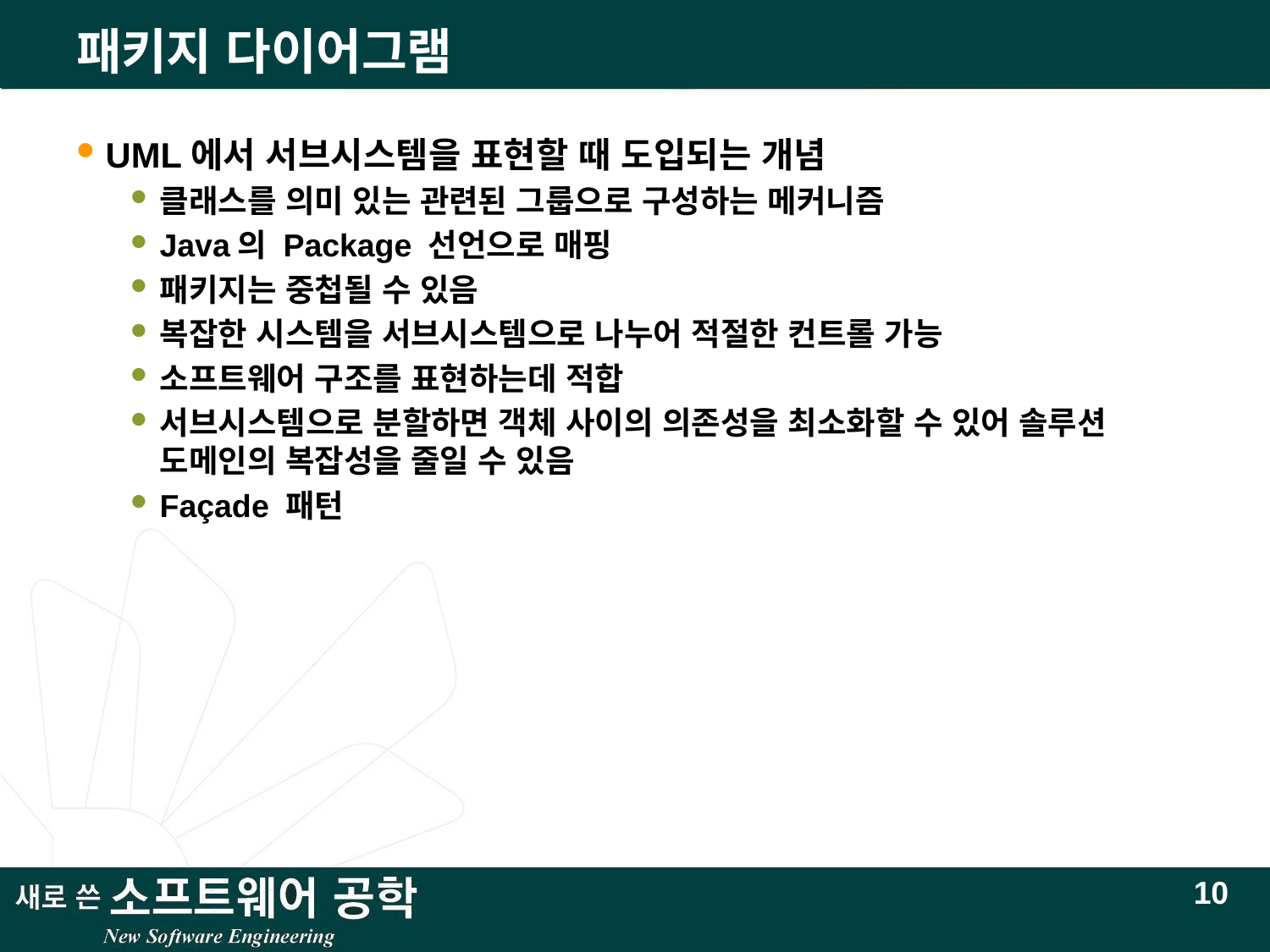

# 패키지 다이어그램
UML에서 서브시스템을 표현할 때 도입되는 개념
클래스를 의미 있는 관련된 그룹으로 구성하는 메커니즘
Java의 Package 선언으로 매핑
패키지는 중첩될 수 있음
복잡한 시스템을 서브시스템으로 나누어 적절한 컨트롤 가능
소프트웨어 구조를 표현하는데 적합
서브시스템으로 분할하면 객체 사이의 의존성을 최소화할 수 있어 솔루션 도메인의 복잡성을 줄일 수 있음
Façade 패턴